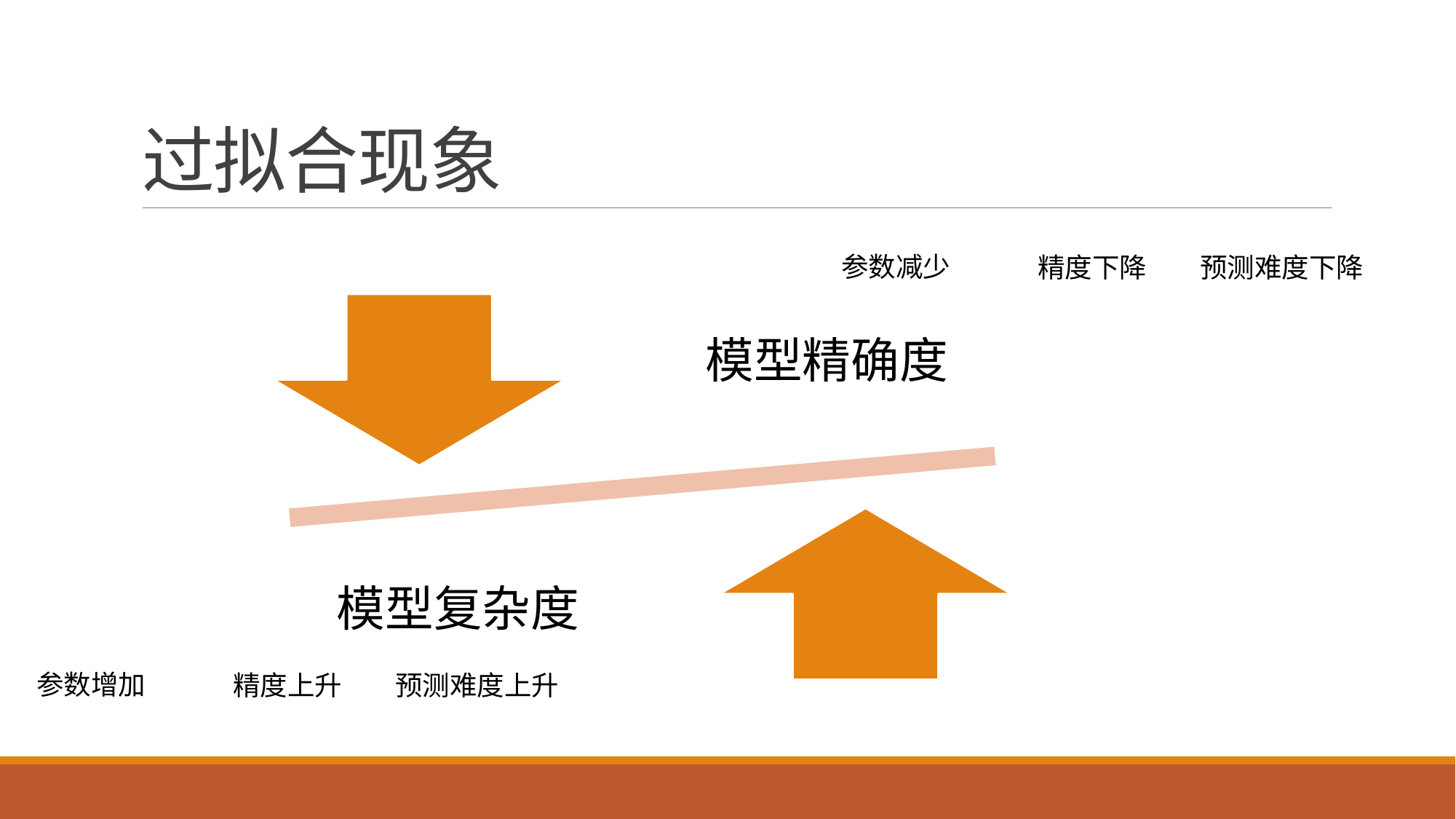

# 过拟合现象
参数减少
精度下降
预测难度下降
模型精确度
模型复杂度
参数增加
精度上升
预测难度上升